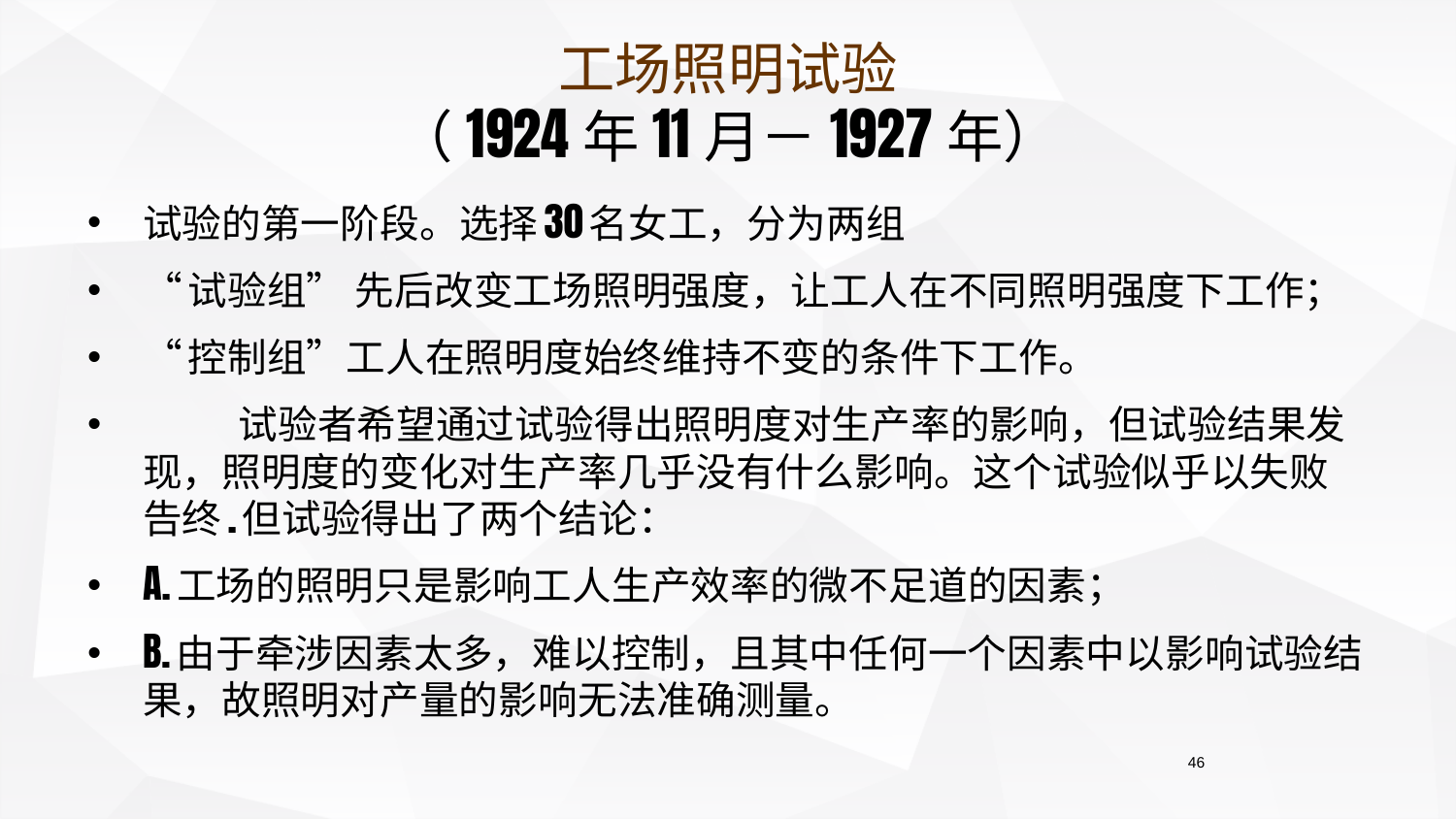

# 工场照明试验 （1924年11月－1927年）
试验的第一阶段。选择30名女工，分为两组
“试验组” 先后改变工场照明强度，让工人在不同照明强度下工作；
“控制组”工人在照明度始终维持不变的条件下工作。
          试验者希望通过试验得出照明度对生产率的影响，但试验结果发现，照明度的变化对生产率几乎没有什么影响。这个试验似乎以失败告终.但试验得出了两个结论：
A.工场的照明只是影响工人生产效率的微不足道的因素；
B.由于牵涉因素太多，难以控制，且其中任何一个因素中以影响试验结果，故照明对产量的影响无法准确测量。
46